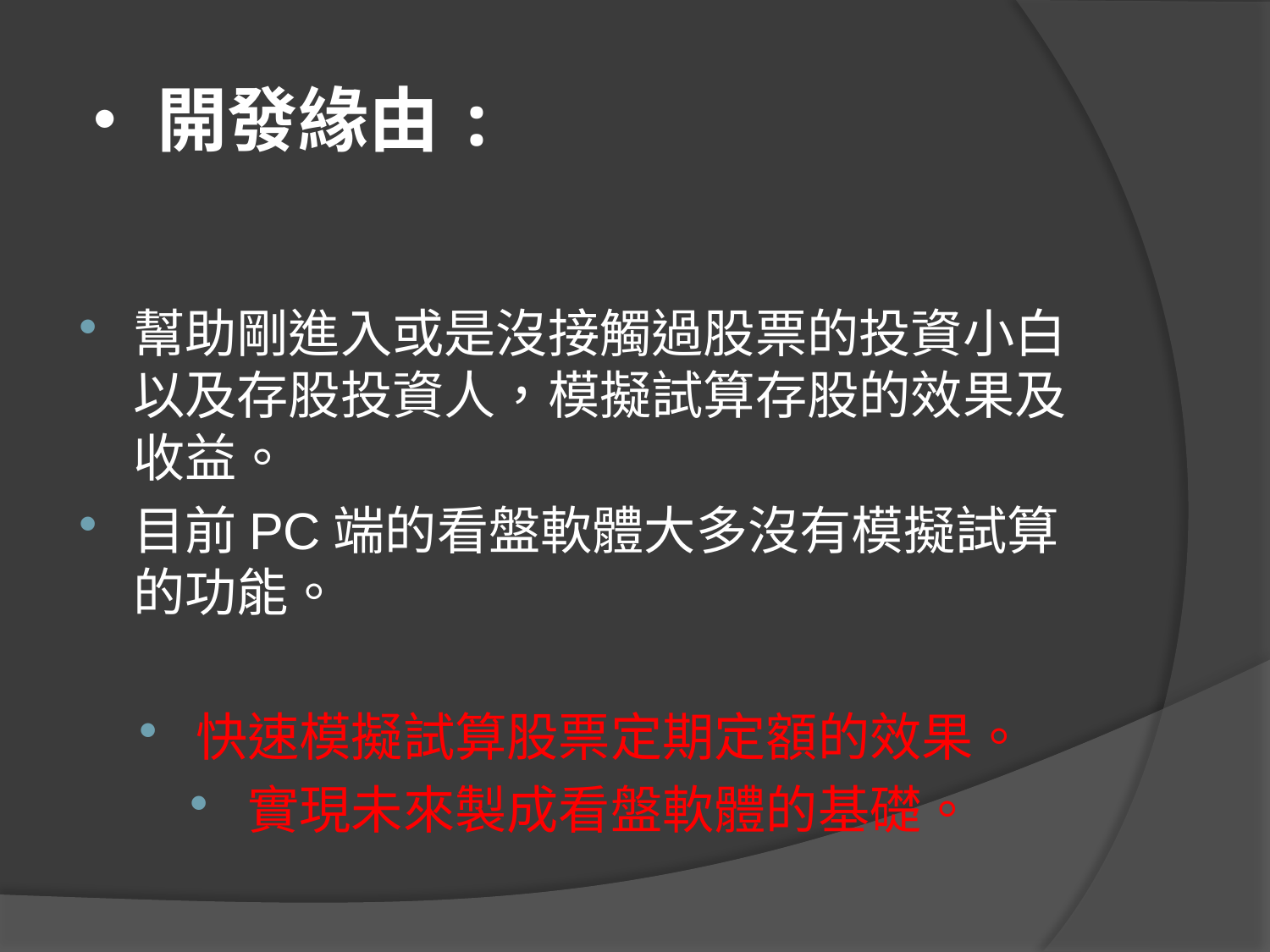

# ‧開發緣由:

幫助剛進入或是沒接觸過股票的投資小白以及存股投資人，模擬試算存股的效果及收益。
目前PC端的看盤軟體大多沒有模擬試算的功能。

快速模擬試算股票定期定額的效果。
實現未來製成看盤軟體的基礎。